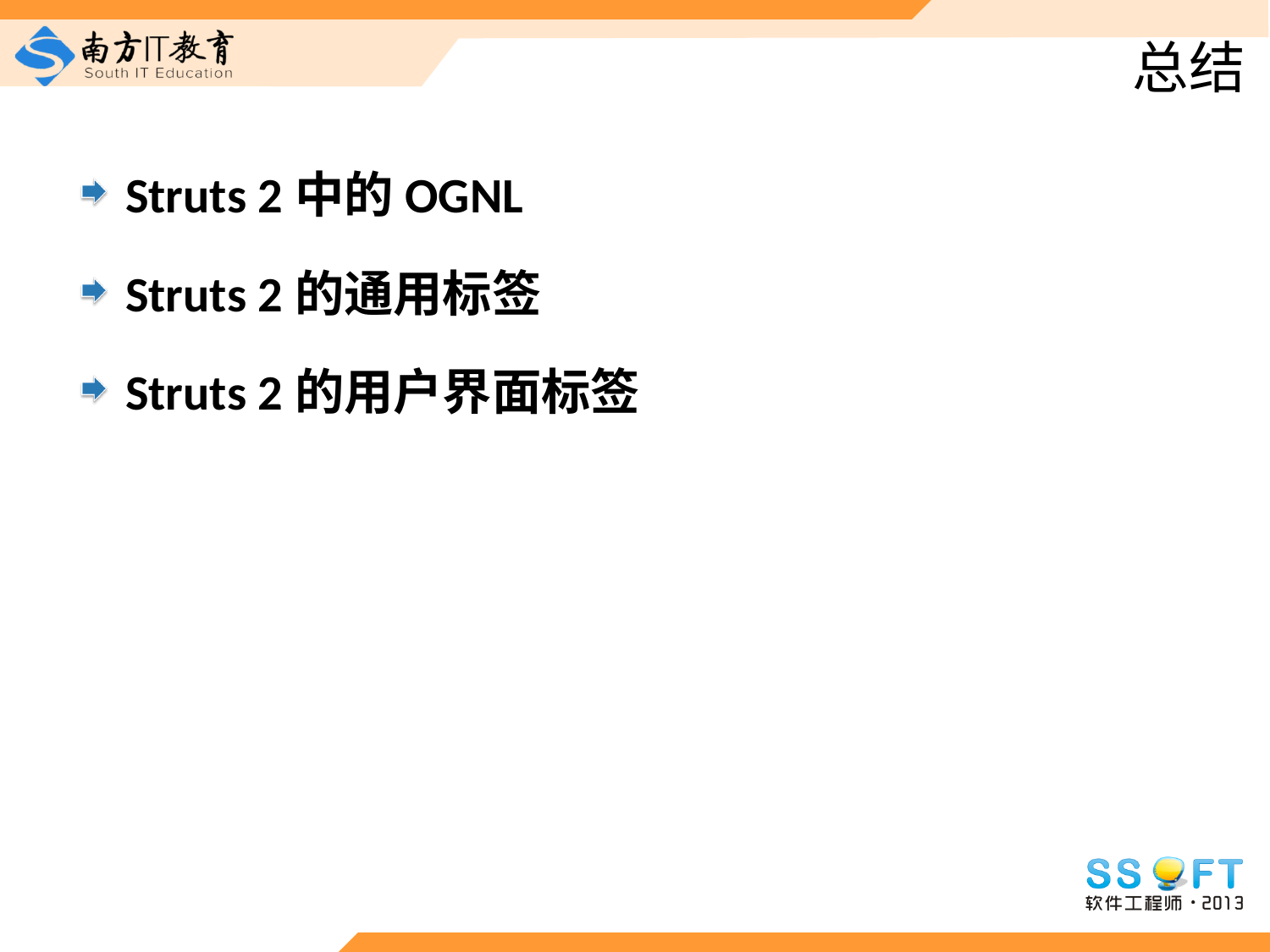

# 总结
Struts 2中的OGNL
Struts 2的通用标签
Struts 2的用户界面标签